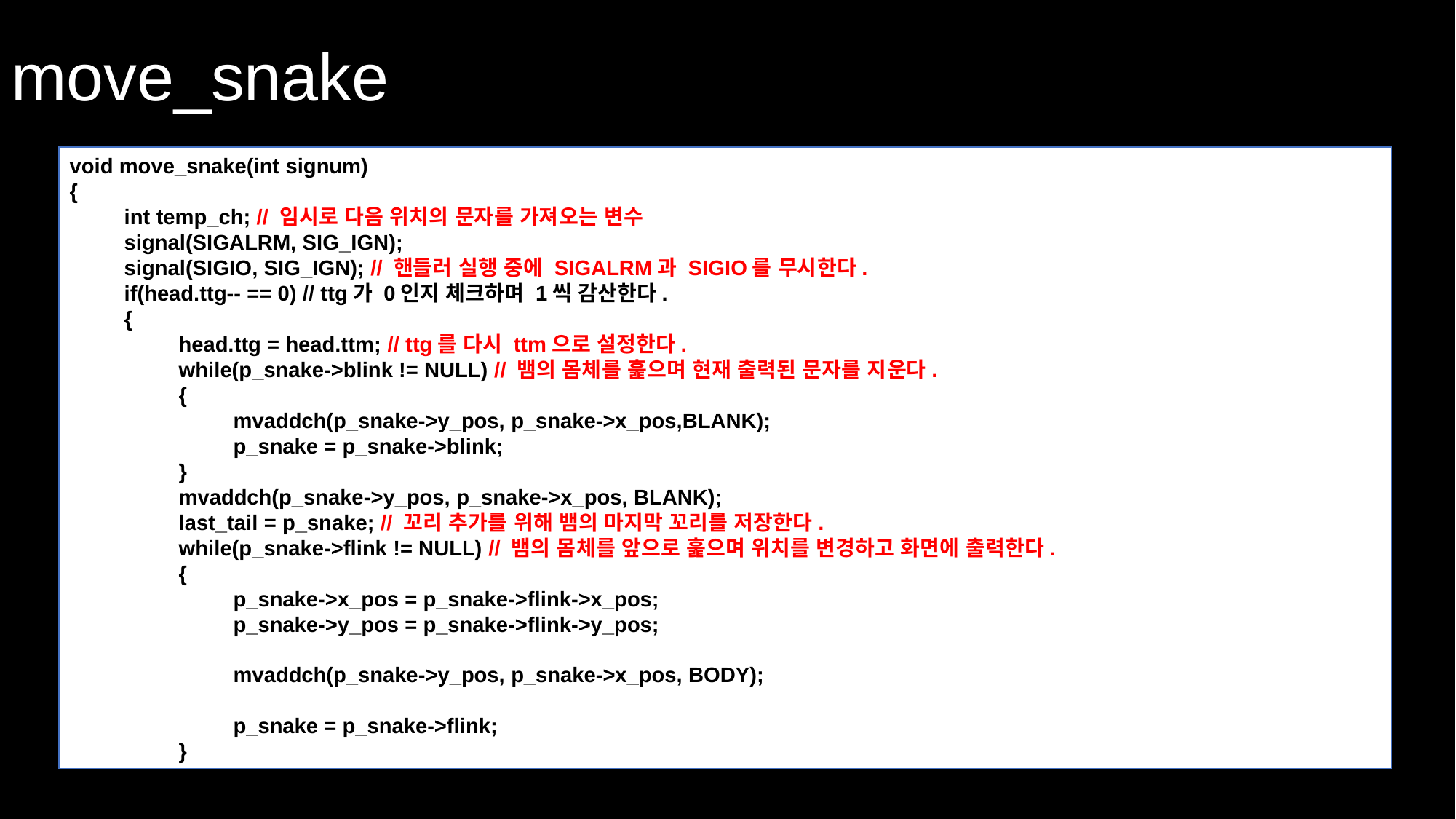

# move_snake
void move_snake(int signum)
{
int temp_ch; // 임시로 다음 위치의 문자를 가져오는 변수
signal(SIGALRM, SIG_IGN);
signal(SIGIO, SIG_IGN); // 핸들러 실행 중에 SIGALRM과 SIGIO를 무시한다.
if(head.ttg-- == 0) // ttg가 0인지 체크하며 1씩 감산한다.
{
head.ttg = head.ttm; // ttg를 다시 ttm으로 설정한다.
while(p_snake->blink != NULL) // 뱀의 몸체를 훑으며 현재 출력된 문자를 지운다.
{
mvaddch(p_snake->y_pos, p_snake->x_pos,BLANK);
p_snake = p_snake->blink;
}
mvaddch(p_snake->y_pos, p_snake->x_pos, BLANK);
last_tail = p_snake; // 꼬리 추가를 위해 뱀의 마지막 꼬리를 저장한다.
while(p_snake->flink != NULL) // 뱀의 몸체를 앞으로 훑으며 위치를 변경하고 화면에 출력한다.
{
p_snake->x_pos = p_snake->flink->x_pos;
p_snake->y_pos = p_snake->flink->y_pos;

mvaddch(p_snake->y_pos, p_snake->x_pos, BODY);

p_snake = p_snake->flink;
}